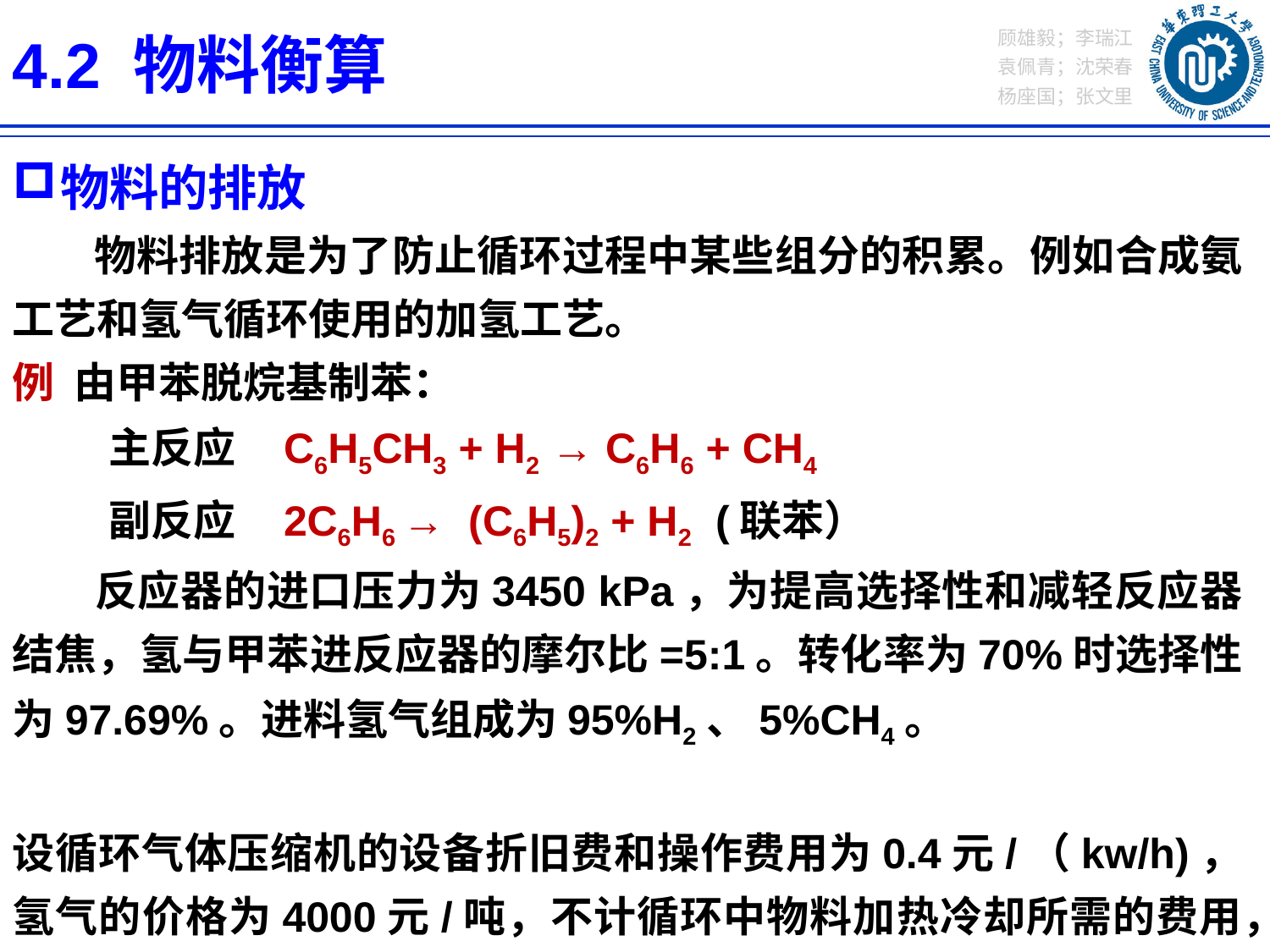

4.2 物料衡算
物料的排放
         物料排放是为了防止循环过程中某些组分的积累。例如合成氨工艺和氢气循环使用的加氢工艺。
例  由甲苯脱烷基制苯：
         主反应    C6H5CH3 + H2 → C6H6 + CH4
         副反应    2C6H6 →  (C6H5)2 + H2  (联苯）
       反应器的进口压力为3450 kPa，为提高选择性和减轻反应器结焦，氢与甲苯进反应器的摩尔比=5:1。转化率为70%时选择性为97.69%。进料氢气组成为95%H2、5%CH4。
        设循环气体压缩机的设备折旧费和操作费用为0.4元/（kw/h)，氢气的价格为4000元/吨，不计循环中物料加热冷却所需的费用，试确定排放气体的甲烷浓度。